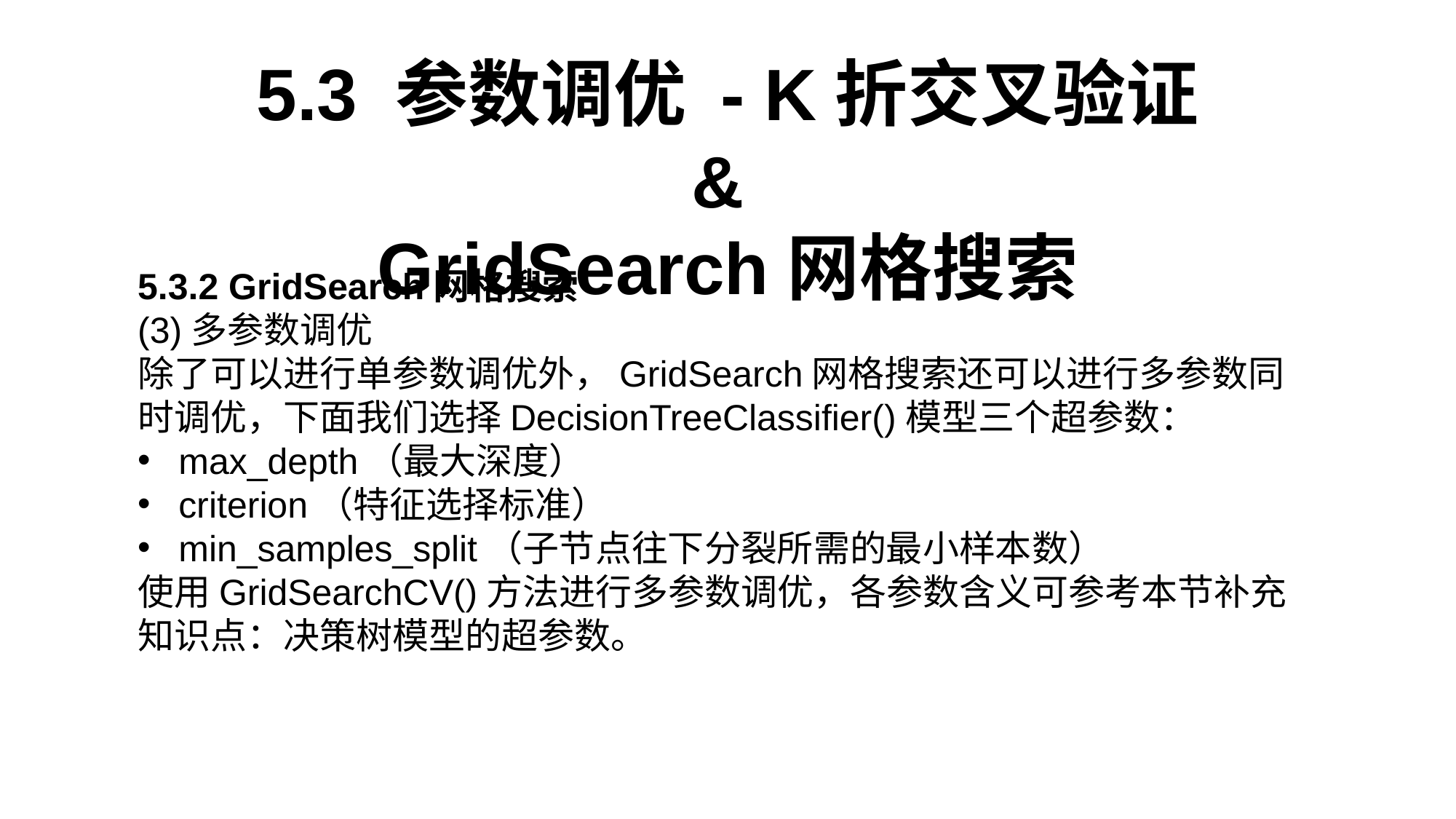

5.3 参数调优 - K折交叉验证 &
GridSearch网格搜索
5.3.2 GridSearch网格搜索
(3)多参数调优
除了可以进行单参数调优外，GridSearch网格搜索还可以进行多参数同时调优，下面我们选择DecisionTreeClassifier()模型三个超参数：
max_depth（最大深度）
criterion（特征选择标准）
min_samples_split（子节点往下分裂所需的最小样本数）
使用GridSearchCV()方法进行多参数调优，各参数含义可参考本节补充知识点：决策树模型的超参数。